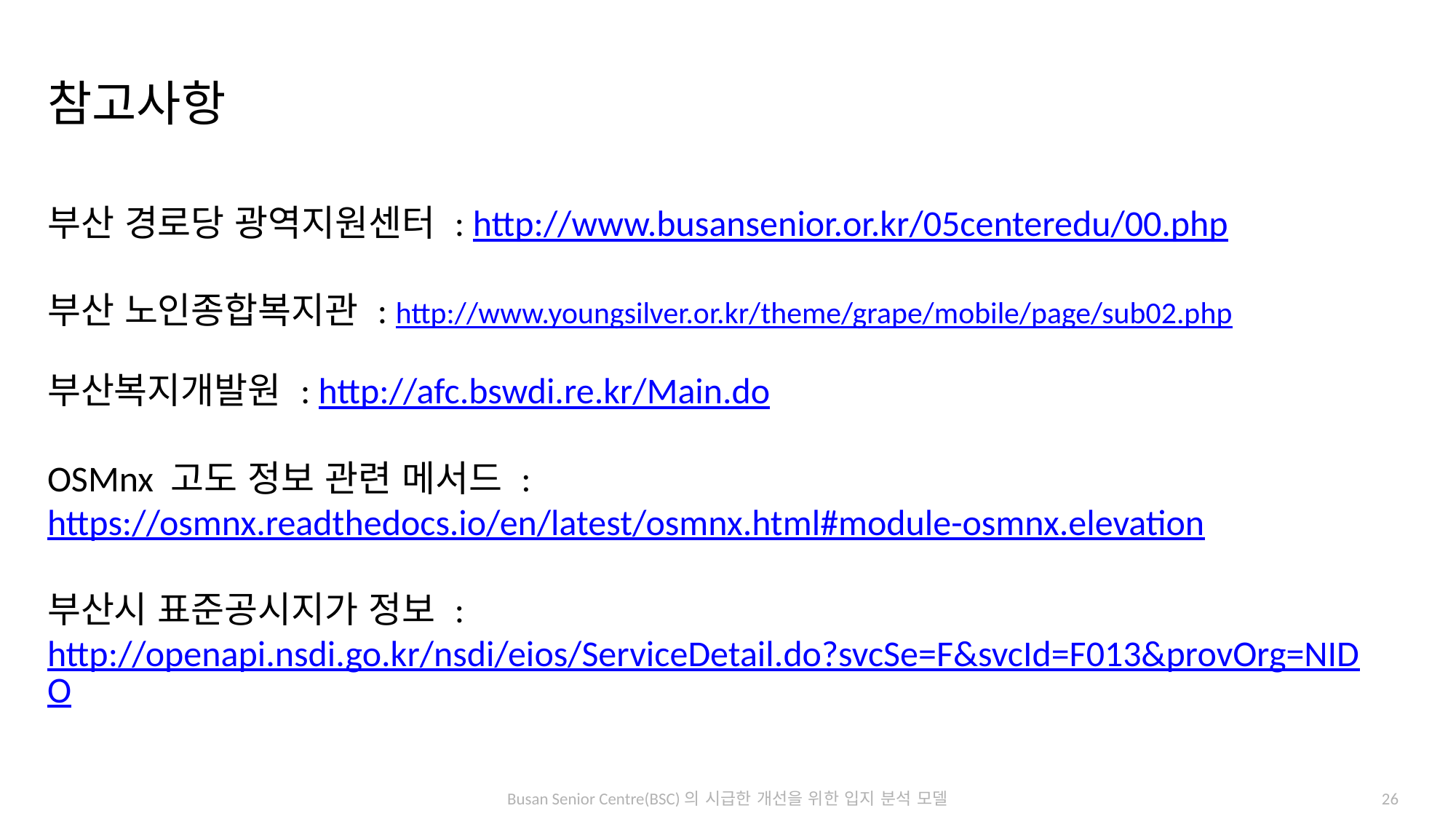

# 참고사항
부산 경로당 광역지원센터 : http://www.busansenior.or.kr/05centeredu/00.php

부산 노인종합복지관 : http://www.youngsilver.or.kr/theme/grape/mobile/page/sub02.php

부산복지개발원 : http://afc.bswdi.re.kr/Main.do

OSMnx 고도 정보 관련 메서드 : https://osmnx.readthedocs.io/en/latest/osmnx.html#module-osmnx.elevation

부산시 표준공시지가 정보 : http://openapi.nsdi.go.kr/nsdi/eios/ServiceDetail.do?svcSe=F&svcId=F013&provOrg=NIDO

26
Busan Senior Centre(BSC)의 시급한 개선을 위한 입지 분석 모델